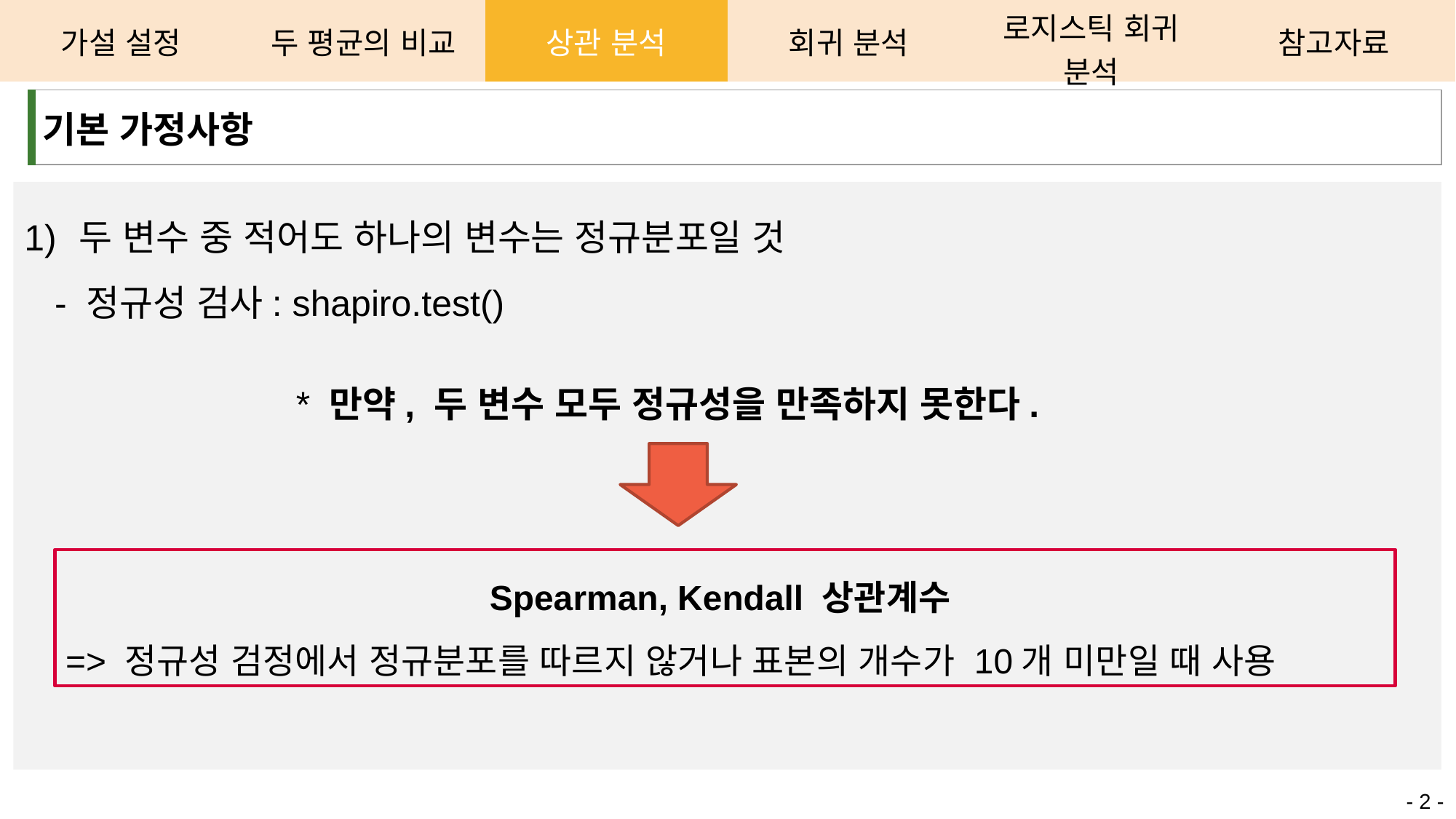

| 가설 설정 | 두 평균의 비교 | 상관 분석 | 회귀 분석 | 로지스틱 회귀 분석 | 참고자료 |
| --- | --- | --- | --- | --- | --- |
| 기본 가정사항 |
| --- |
두 변수 중 적어도 하나의 변수는 정규분포일 것
   - 정규성 검사: shapiro.test()

* 만약, 두 변수 모두 정규성을 만족하지 못한다.

Spearman, Kendall 상관계수
=> 정규성 검정에서 정규분포를 따르지 않거나 표본의 개수가 10개 미만일 때 사용
- 2 -